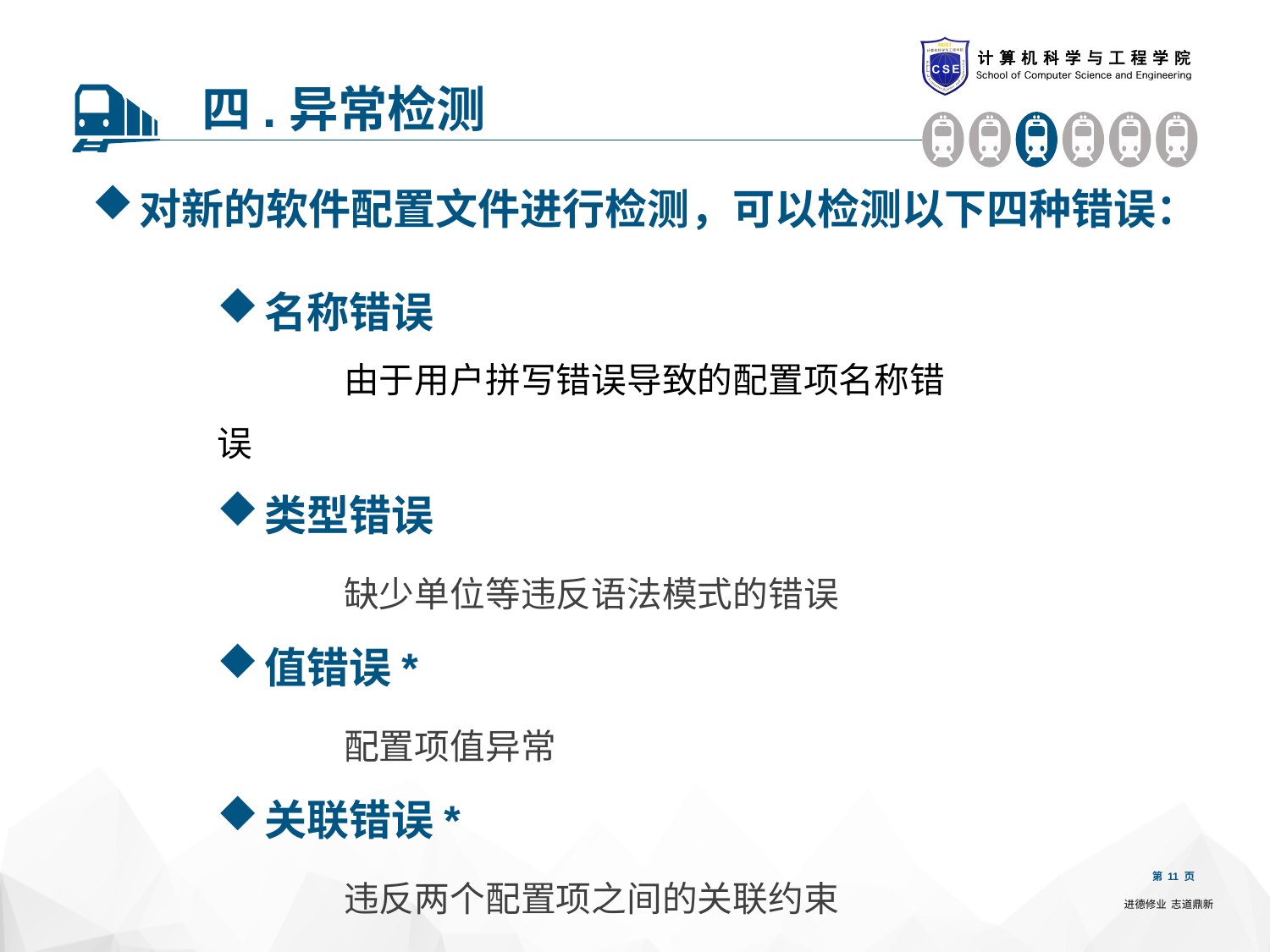

四.异常检测
对新的软件配置文件进行检测，可以检测以下四种错误：
名称错误
	由于用户拼写错误导致的配置项名称错误
类型错误
	缺少单位等违反语法模式的错误
值错误*
	配置项值异常
关联错误*
	违反两个配置项之间的关联约束
第 11 页
进德修业  志道鼎新